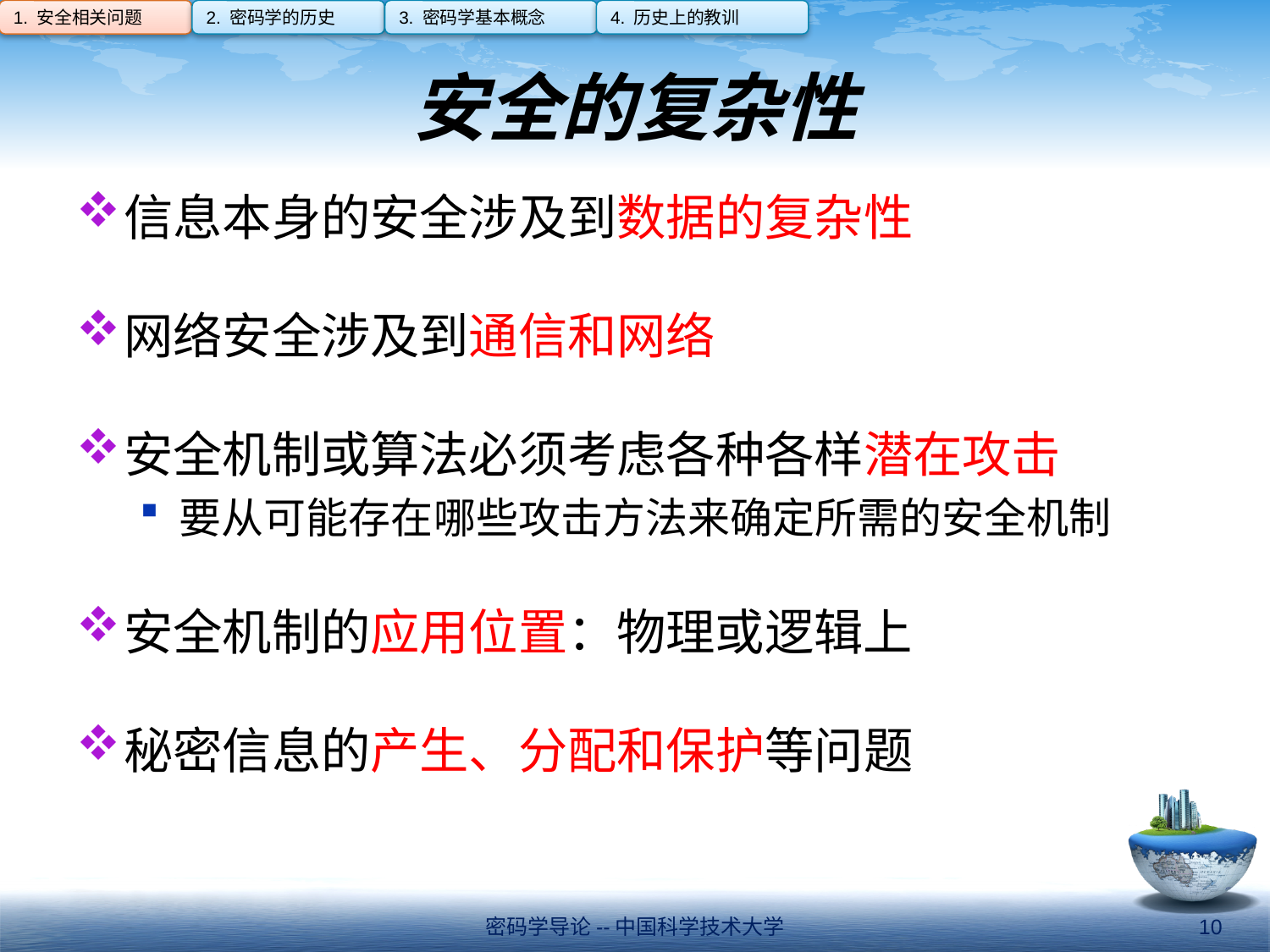

1. 安全相关问题
2. 密码学的历史
3. 密码学基本概念
4. 历史上的教训
# 安全的复杂性
信息本身的安全涉及到数据的复杂性

网络安全涉及到通信和网络

安全机制或算法必须考虑各种各样潜在攻击
要从可能存在哪些攻击方法来确定所需的安全机制

安全机制的应用位置：物理或逻辑上

秘密信息的产生、分配和保护等问题
密码学导论--中国科学技术大学
10